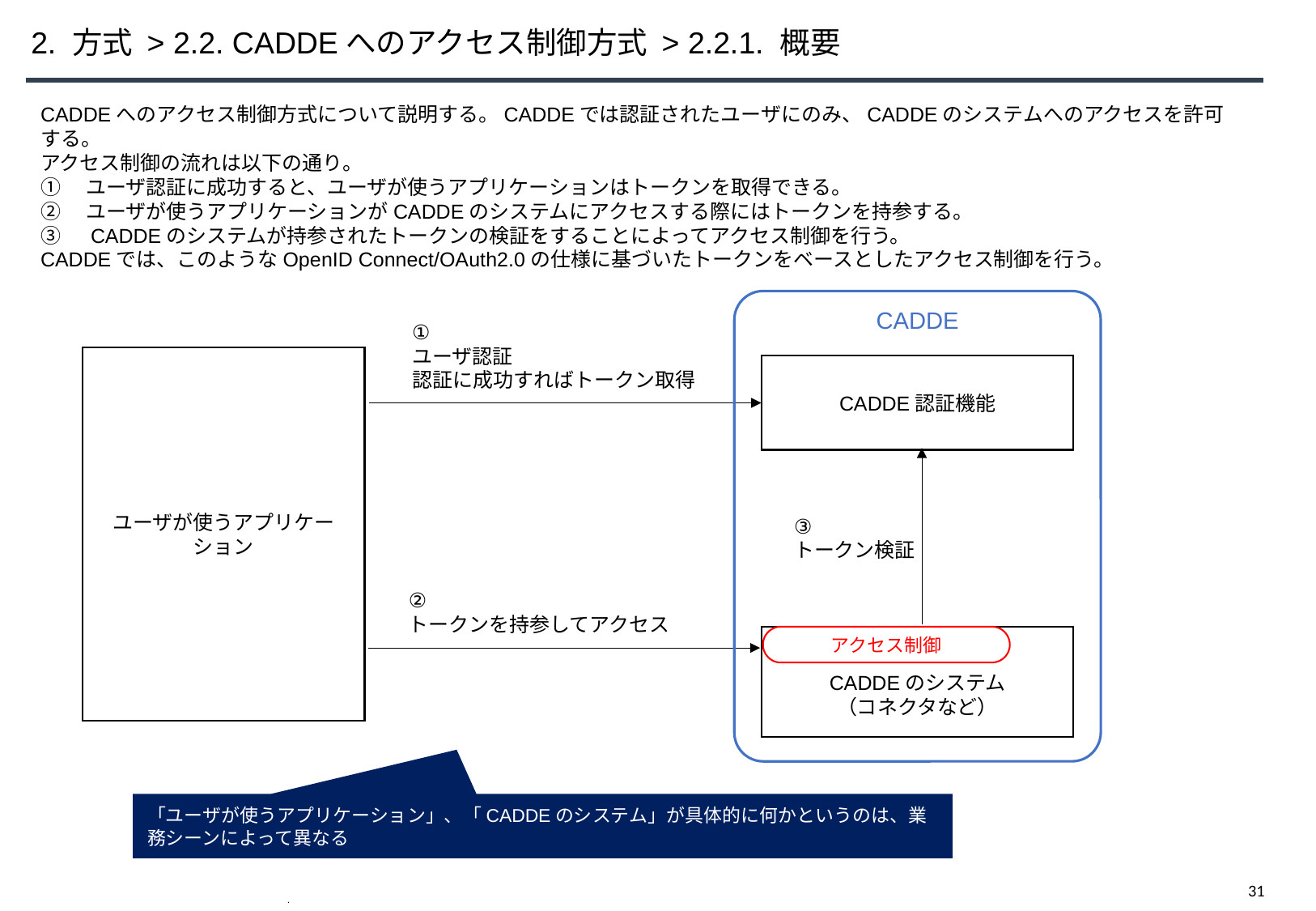

# 2. 方式 > 2.2. CADDEへのアクセス制御方式 > 2.2.1. 概要
CADDEへのアクセス制御方式について説明する。CADDEでは認証されたユーザにのみ、CADDEのシステムへのアクセスを許可する。
アクセス制御の流れは以下の通り。
①　ユーザ認証に成功すると、ユーザが使うアプリケーションはトークンを取得できる。
②　ユーザが使うアプリケーションがCADDEのシステムにアクセスする際にはトークンを持参する。
③　CADDEのシステムが持参されたトークンの検証をすることによってアクセス制御を行う。
CADDEでは、このようなOpenID Connect/OAuth2.0の仕様に基づいたトークンをベースとしたアクセス制御を行う。
CADDE
①
ユーザ認証
認証に成功すればトークン取得
ユーザが使うアプリケーション
CADDE認証機能
③
トークン検証
②
トークンを持参してアクセス

CADDEのシステム
（コネクタなど）
アクセス制御
「ユーザが使うアプリケーション」、「CADDEのシステム」が具体的に何かというのは、業務シーンによって異なる